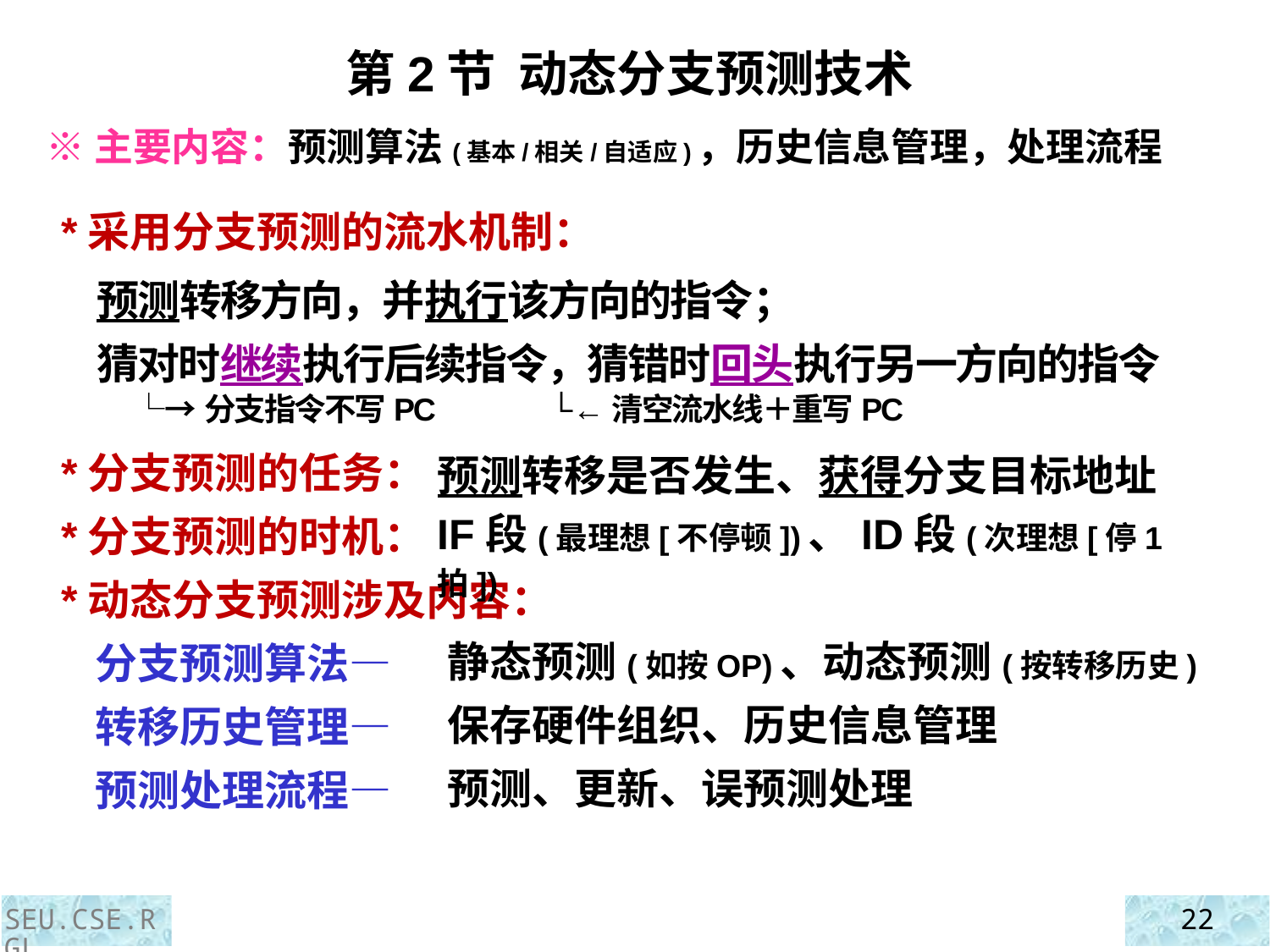

第2节  动态分支预测技术
 ※主要内容：预测算法(基本/相关/自适应)，历史信息管理，处理流程
  *采用分支预测的流水机制：

  *分支预测的任务：
  *分支预测的时机：
  *动态分支预测涉及内容：
     分支预测算法—
     转移历史管理—
     预测处理流程—
     预测转移方向，并执行该方向的指令；
     猜对时继续执行后续指令，猜错时回头执行另一方向的指令
                 └→分支指令不写PC                └←清空流水线＋重写PC
预测转移是否发生、获得分支目标地址
IF段(最理想[不停顿])、ID段(次理想[停1拍])
静态预测(如按OP)、动态预测(按转移历史)
保存硬件组织、历史信息管理
预测、更新、误预测处理
SEU.CSE.RGL
22